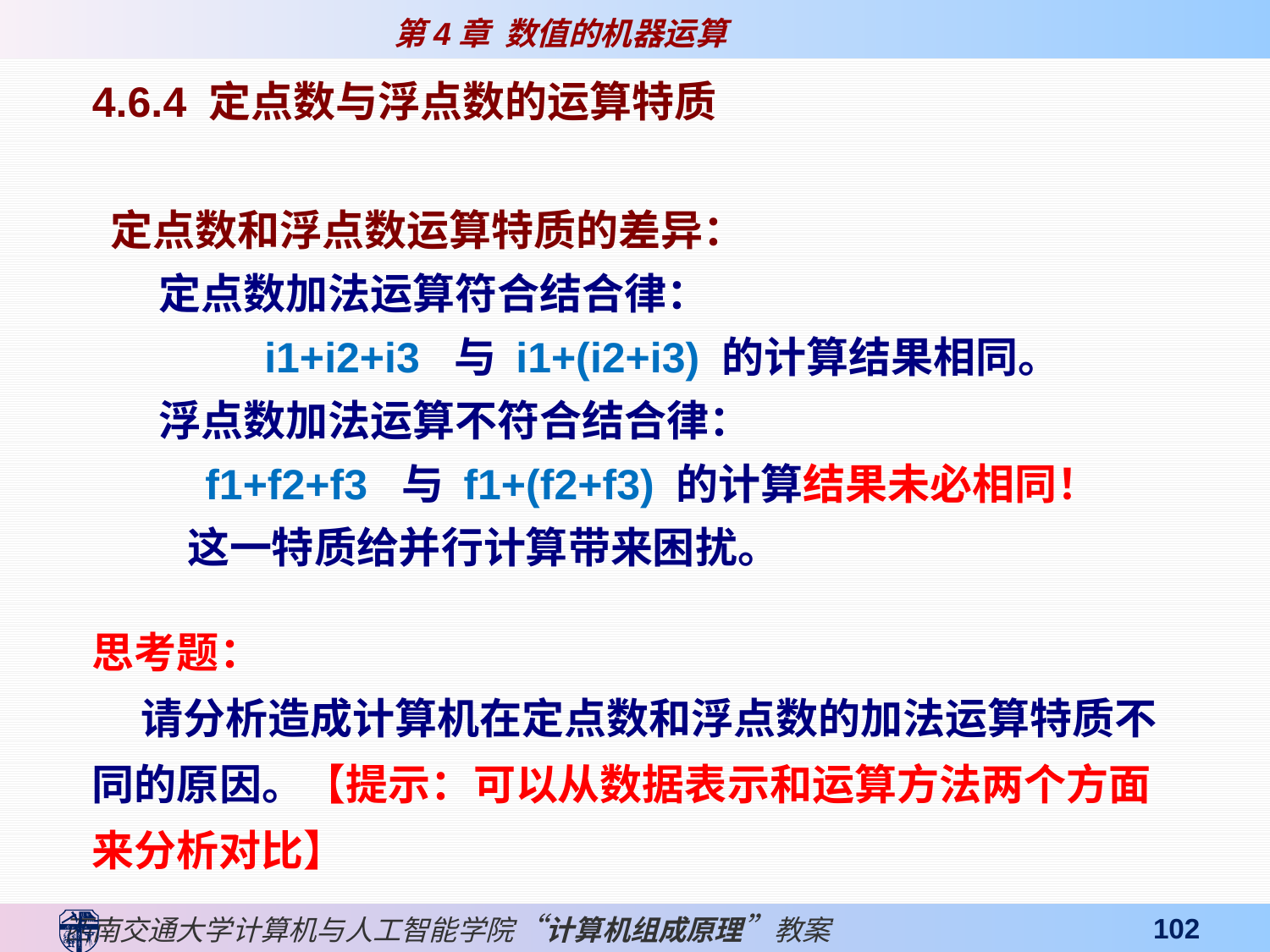

4.6.4 定点数与浮点数的运算特质
定点数和浮点数运算特质的差异：
    定点数加法运算符合结合律：
             i1+i2+i3  与 i1+(i2+i3) 的计算结果相同。
    浮点数加法运算不符合结合律：
        f1+f2+f3  与 f1+(f2+f3) 的计算结果未必相同！
       这一特质给并行计算带来困扰。
思考题：
    请分析造成计算机在定点数和浮点数的加法运算特质不同的原因。【提示：可以从数据表示和运算方法两个方面来分析对比】